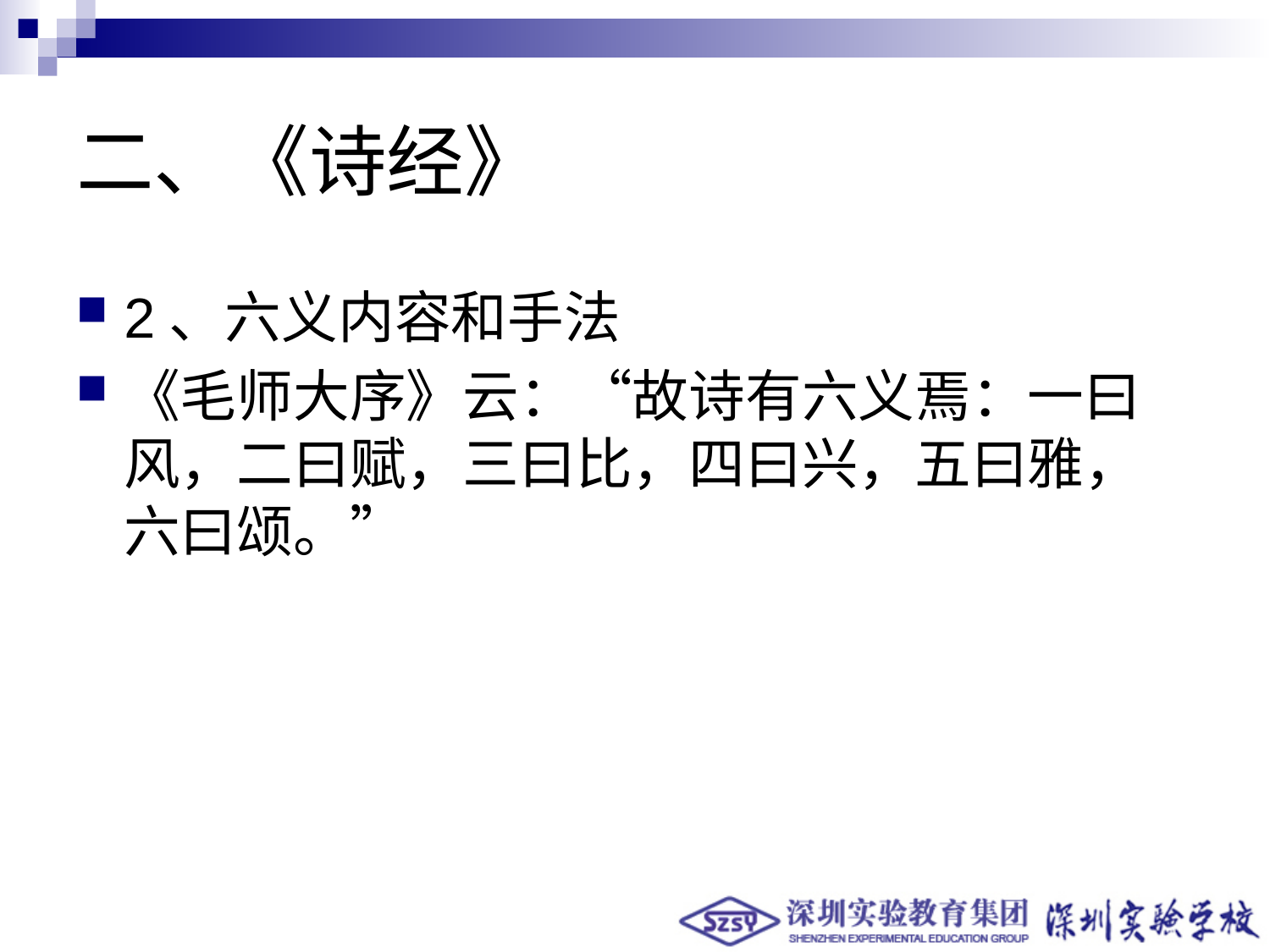

# 二、《诗经》
2、六义内容和手法
《毛师大序》云：“故诗有六义焉：一曰风，二曰赋，三曰比，四曰兴，五曰雅，六曰颂。”